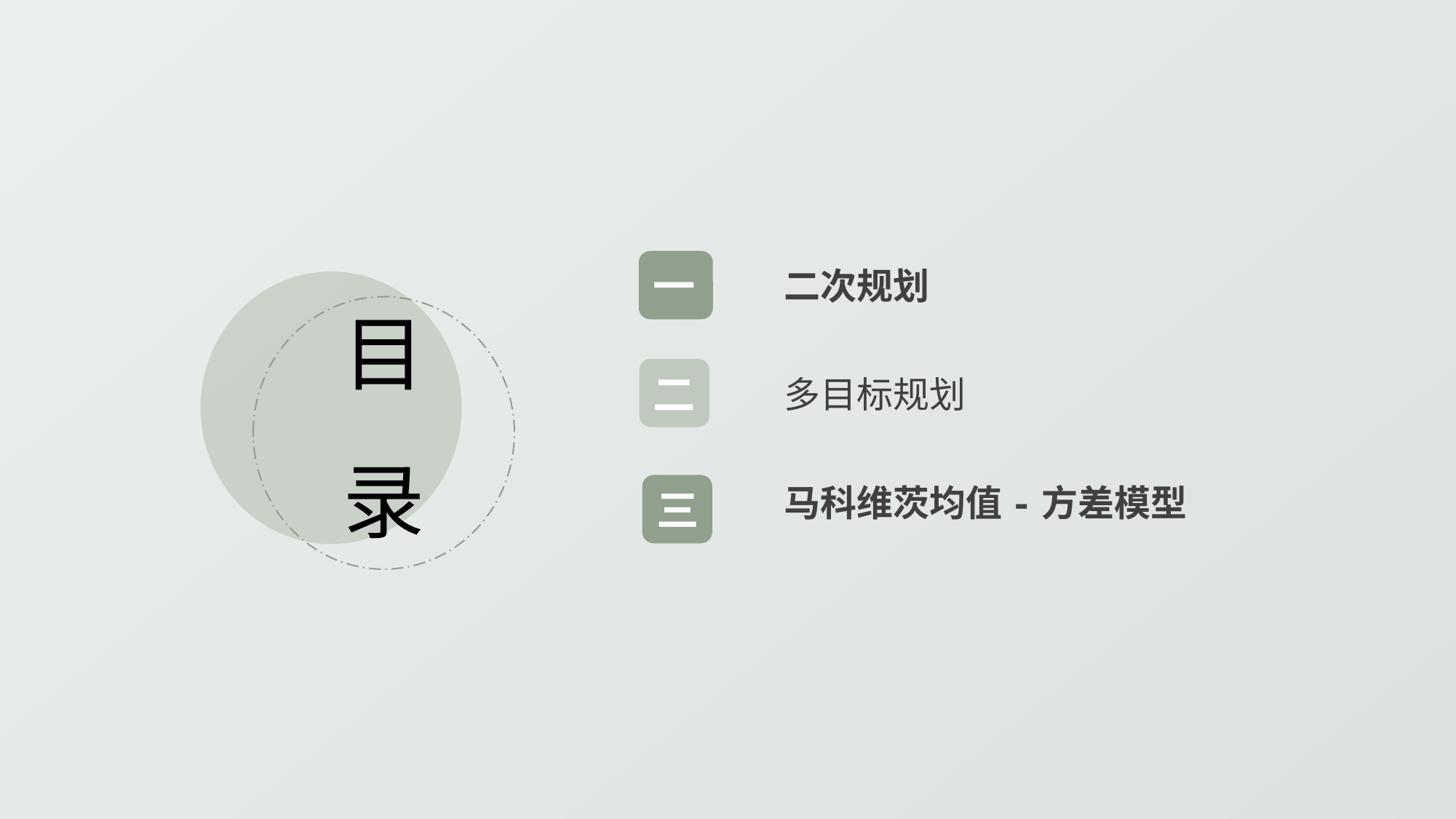

目录
一
二次规划
二
多目标规划
三
马科维茨均值-方差模型